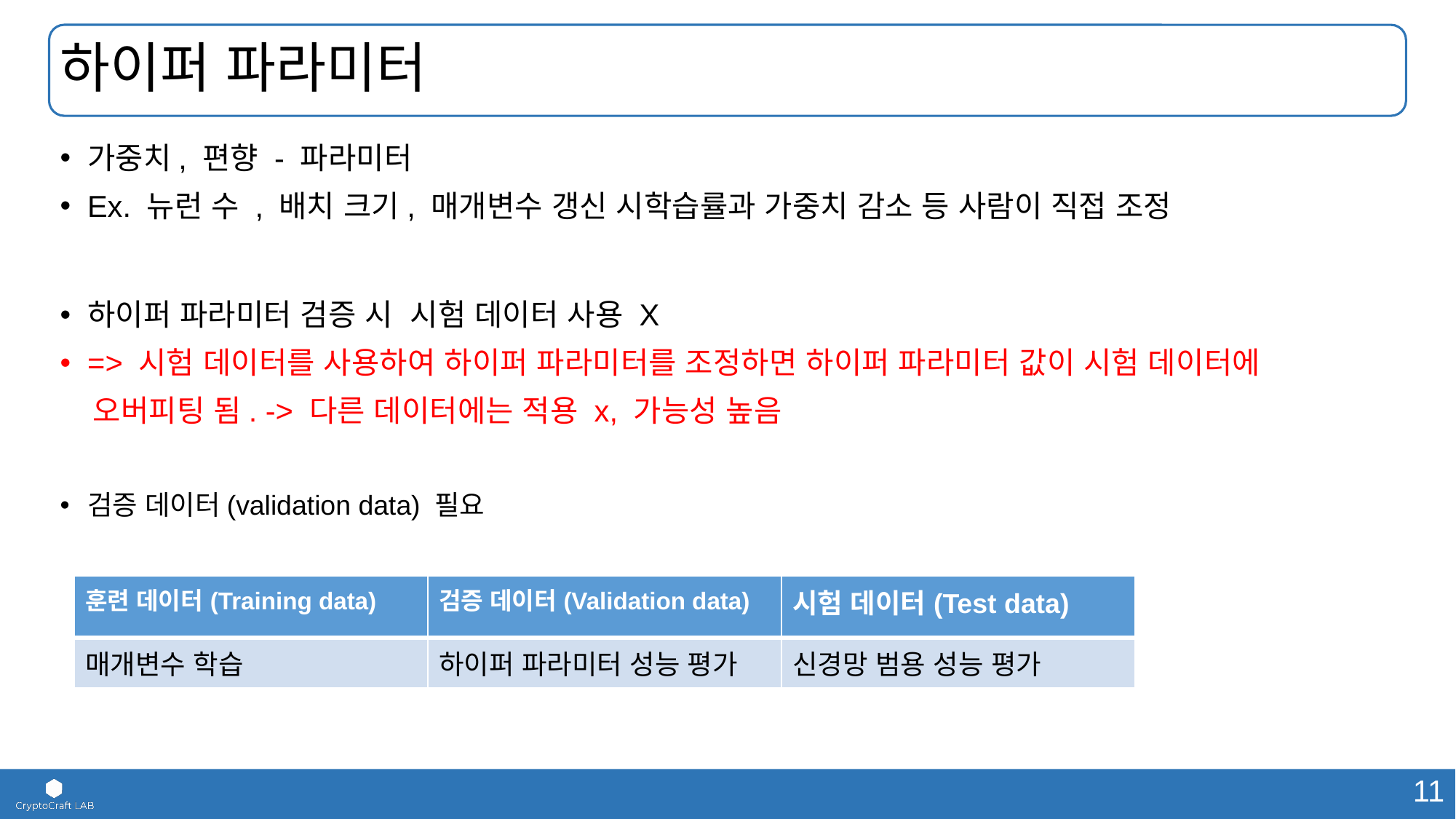

# 하이퍼 파라미터
가중치, 편향 - 파라미터
Ex. 뉴런 수 , 배치 크기, 매개변수 갱신 시학습률과 가중치 감소 등 사람이 직접 조정

하이퍼 파라미터 검증 시  시험 데이터 사용 X
=> 시험 데이터를 사용하여 하이퍼 파라미터를 조정하면 하이퍼 파라미터 값이 시험 데이터에
   오버피팅 됨. -> 다른 데이터에는 적용 x, 가능성 높음

검증 데이터(validation data) 필요

| 훈련 데이터(Training data) | 검증 데이터(Validation data) | 시험 데이터(Test data) |
| --- | --- | --- |
| 매개변수 학습 | 하이퍼 파라미터 성능 평가 | 신경망 범용 성능 평가 |